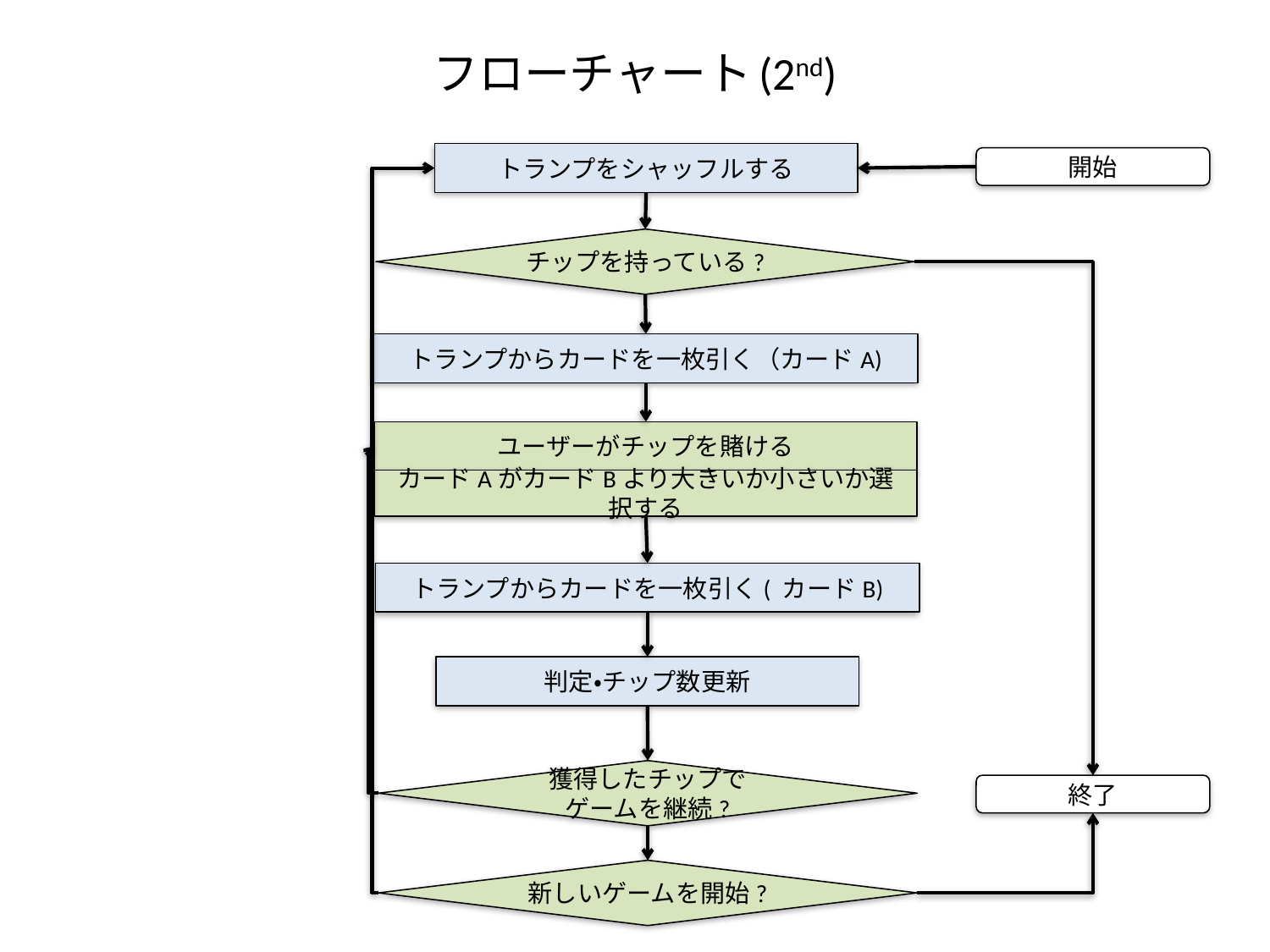

# フローチャート(2nd)
トランプをシャッフルする
開始
チップを持っている?
トランプからカードを一枚引く（カードA)
ユーザーがチップを賭ける
カードAがカードBより大きいか小さいか選択する
トランプからカードを一枚引く( カードB)
判定・チップ数更新
獲得したチップでゲームを継続?
終了
新しいゲームを開始?